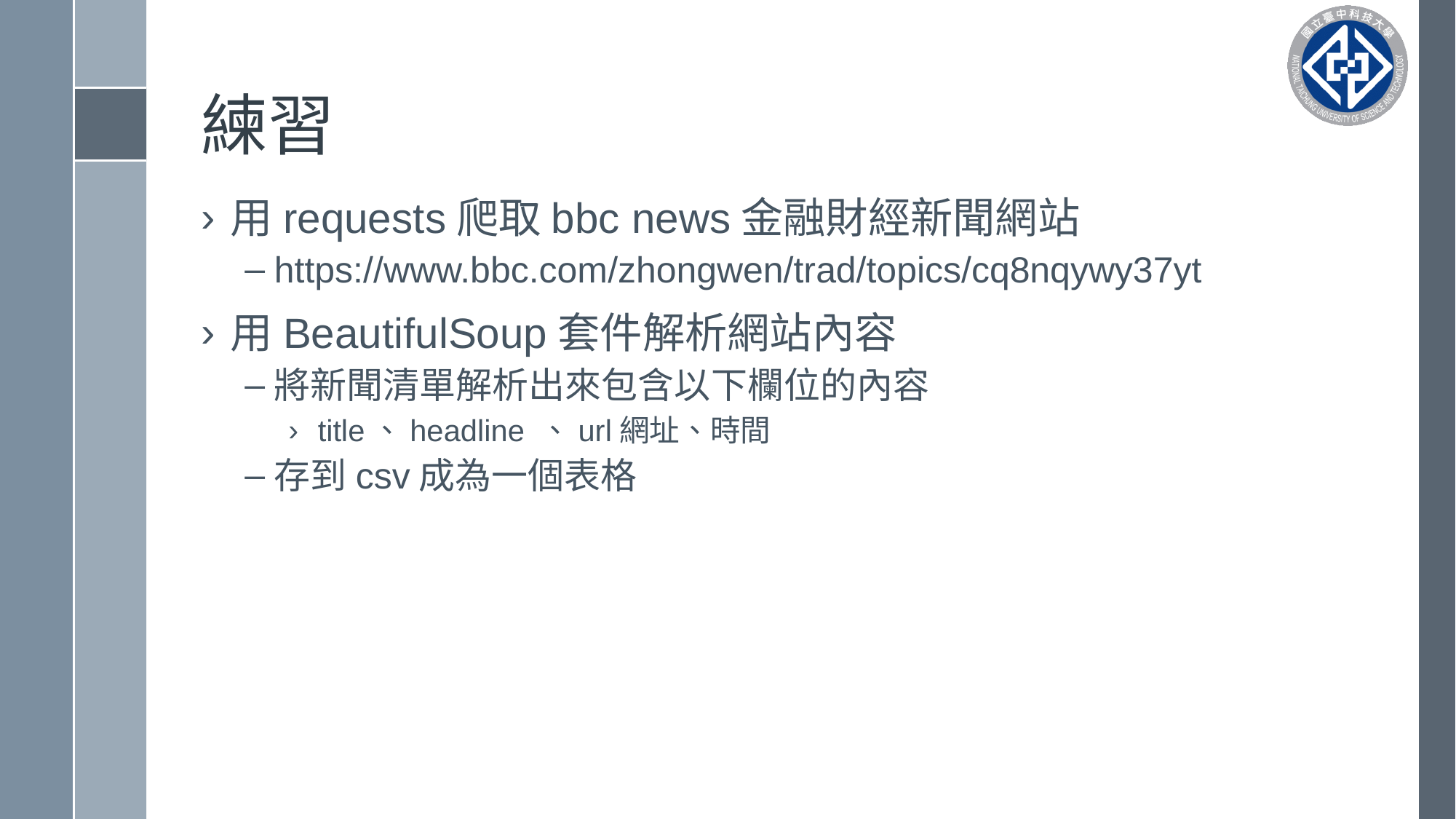

# 練習
用requests爬取bbc news金融財經新聞網站
https://www.bbc.com/zhongwen/trad/topics/cq8nqywy37yt
用BeautifulSoup套件解析網站內容
將新聞清單解析出來包含以下欄位的內容
title、headline 、url網址、時間
存到csv成為一個表格